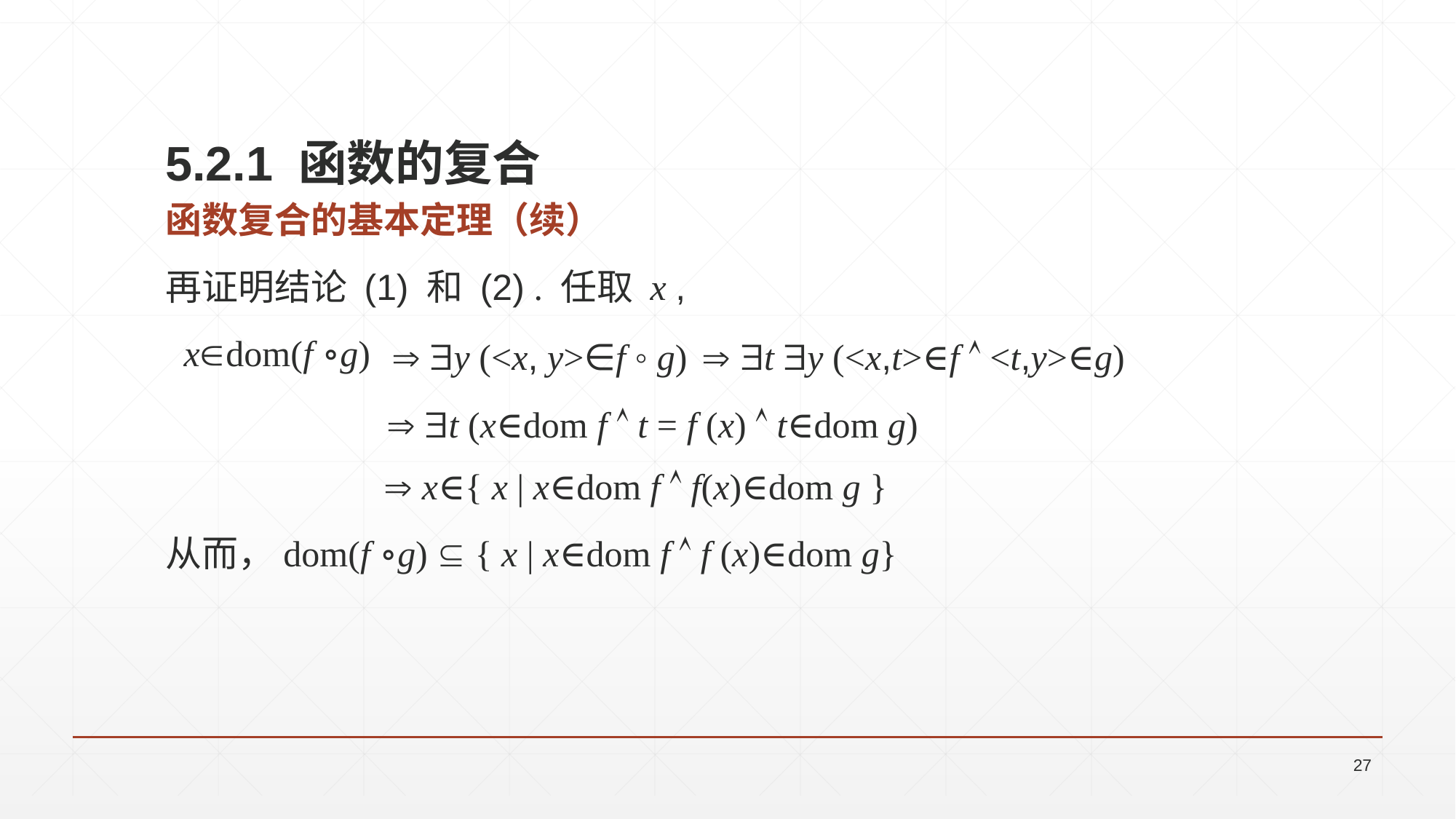

5.2.1 函数的复合
函数复合的基本定理（续）
再证明结论 (1) 和 (2) . 任取 x ,
  x∈dom(f ∘g)

                        ⇒ x∈{ x | x∈dom f ∧ f(x)∈dom g }
从而，dom(f ∘g) ⊆ { x | x∈dom f ∧ f (x)∈dom g}
⇒ ∃y (<x, y>∈f ◦ g)
⇒ ∃t ∃y (<x,t>∈f ∧ <t,y>∈g)
⇒ ∃t (x∈dom f ∧ t = f (x) ∧ t∈dom g)
27